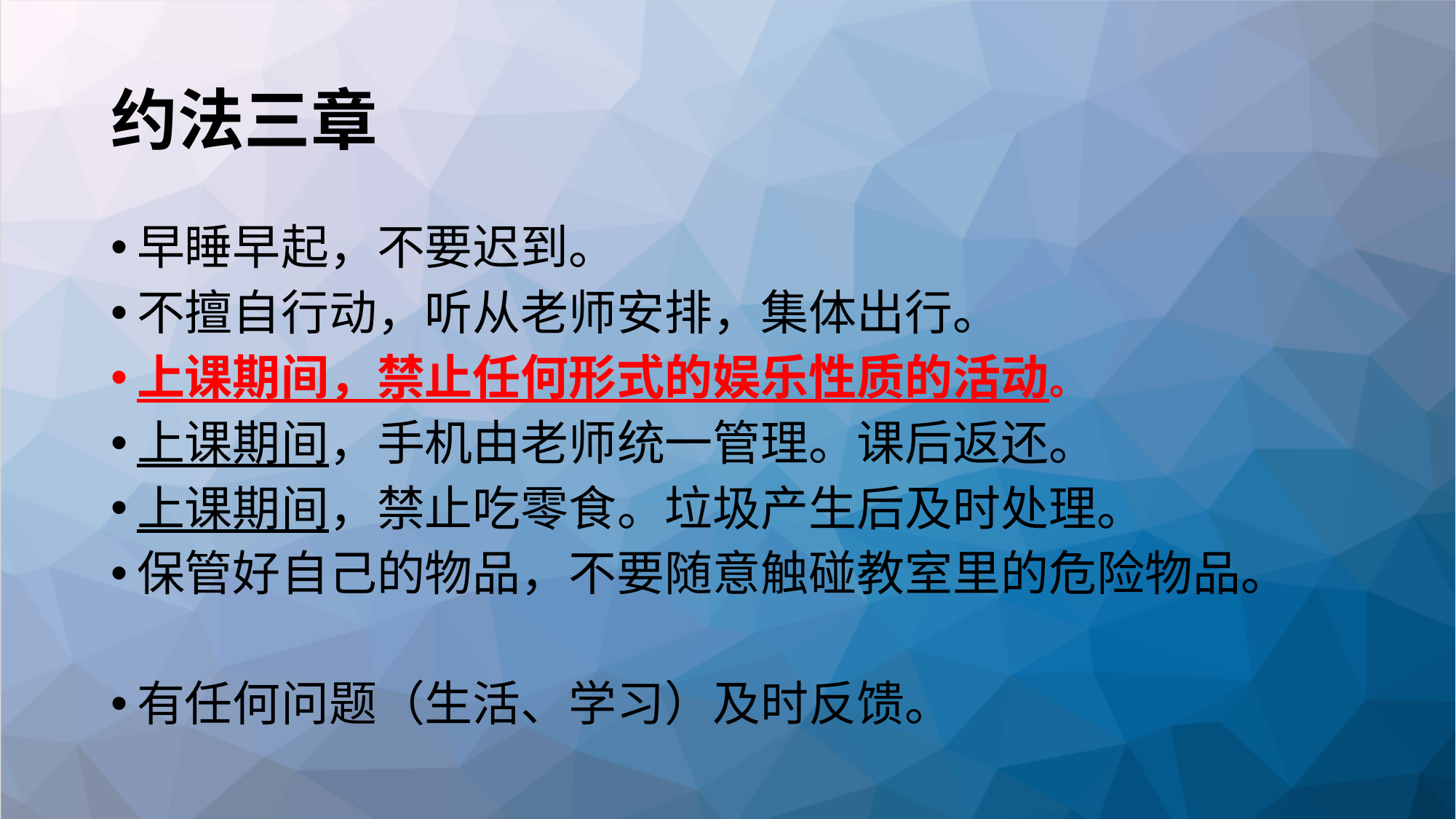

# 约法三章
早睡早起，不要迟到。
不擅自行动，听从老师安排，集体出行。
上课期间，禁止任何形式的娱乐性质的活动。
上课期间，手机由老师统一管理。课后返还。
上课期间，禁止吃零食。垃圾产生后及时处理。
保管好自己的物品，不要随意触碰教室里的危险物品。

有任何问题（生活、学习）及时反馈。